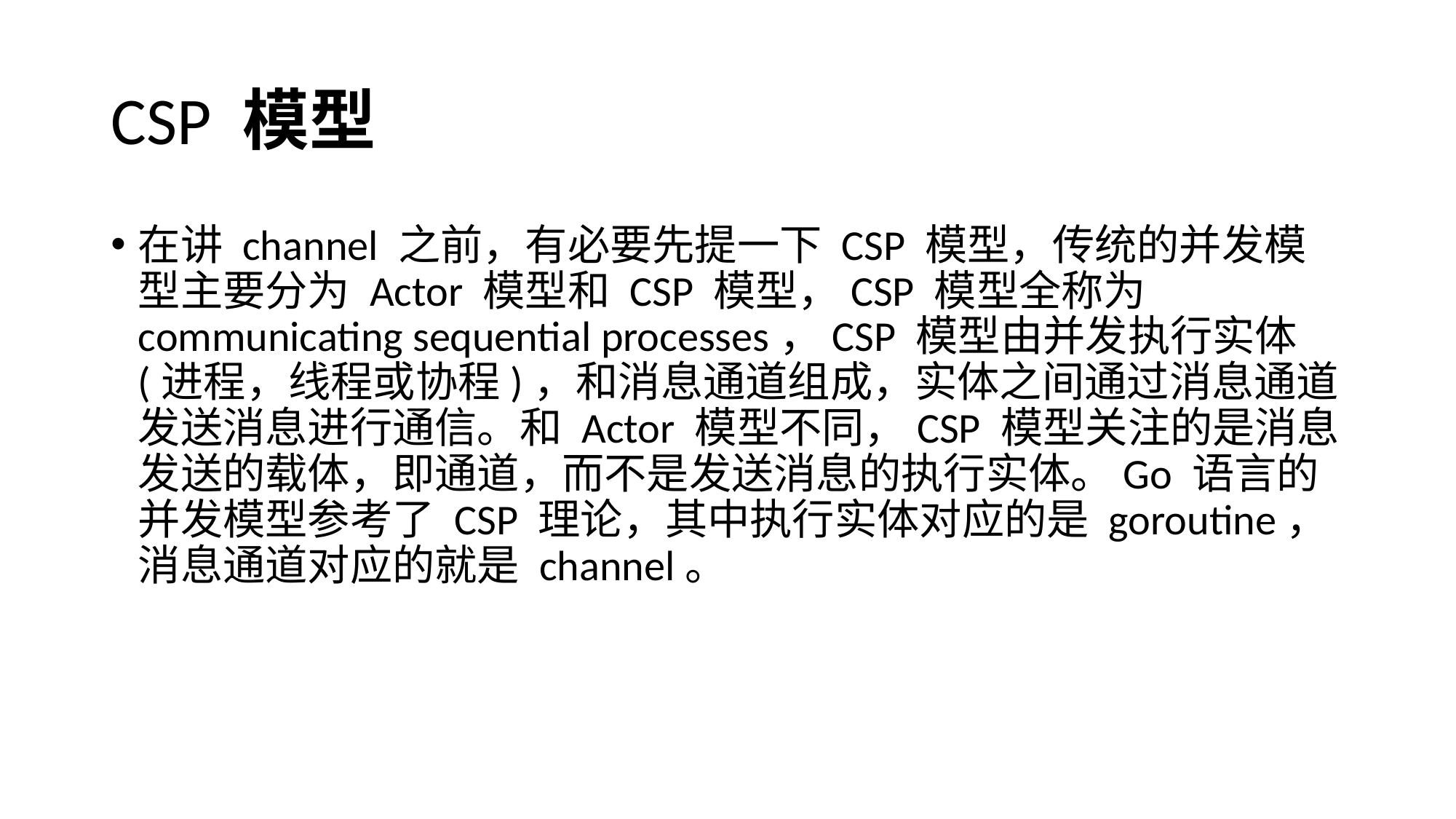

# CSP 模型
在讲 channel 之前，有必要先提一下 CSP 模型，传统的并发模型主要分为 Actor 模型和 CSP 模型，CSP 模型全称为 communicating sequential processes，CSP 模型由并发执行实体(进程，线程或协程)，和消息通道组成，实体之间通过消息通道发送消息进行通信。和 Actor 模型不同，CSP 模型关注的是消息发送的载体，即通道，而不是发送消息的执行实体。Go 语言的并发模型参考了 CSP 理论，其中执行实体对应的是 goroutine， 消息通道对应的就是 channel。